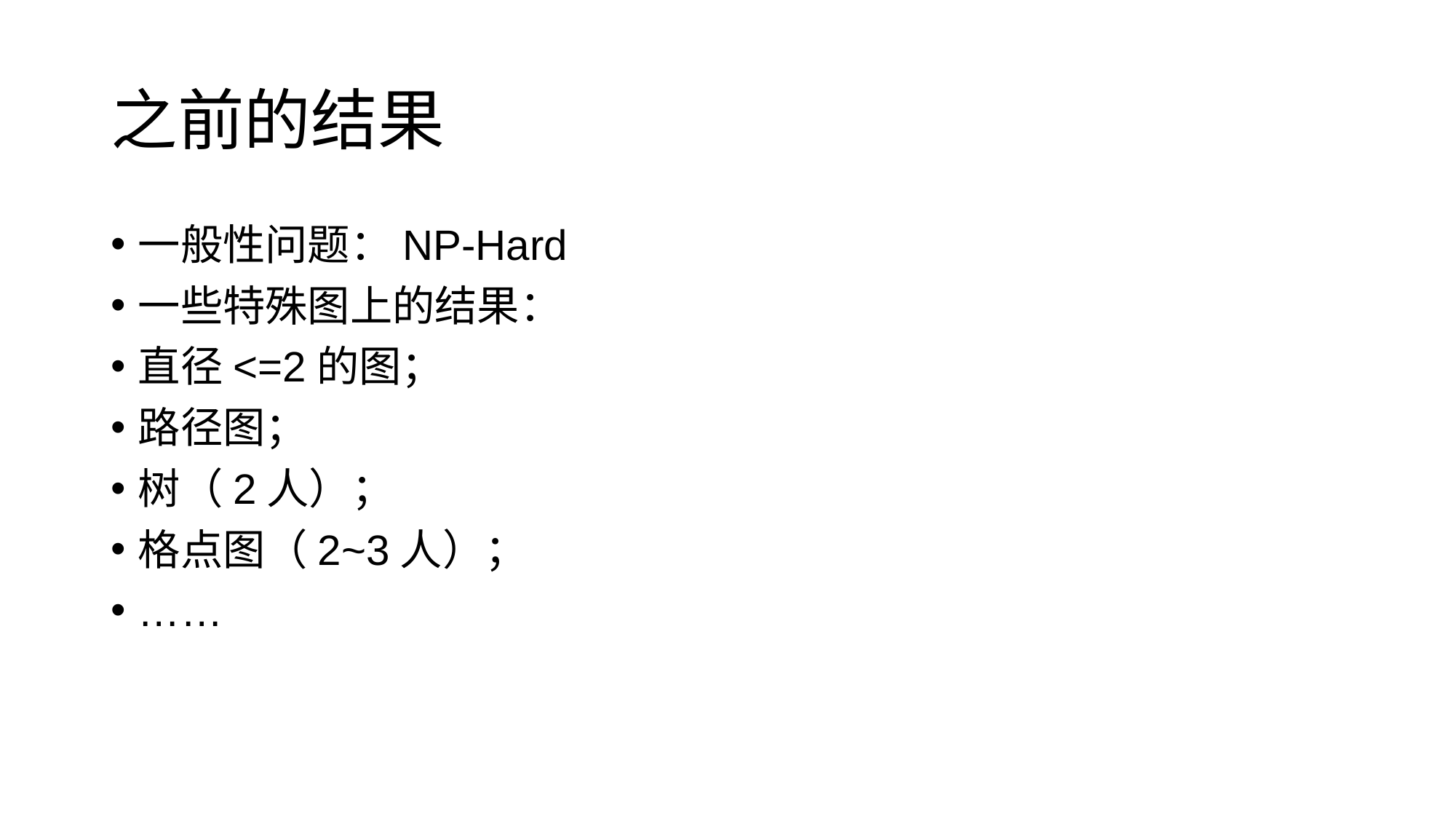

# 之前的结果
一般性问题：NP-Hard
一些特殊图上的结果：
直径<=2的图；
路径图；
树（2人）；
格点图（2~3人）；
……